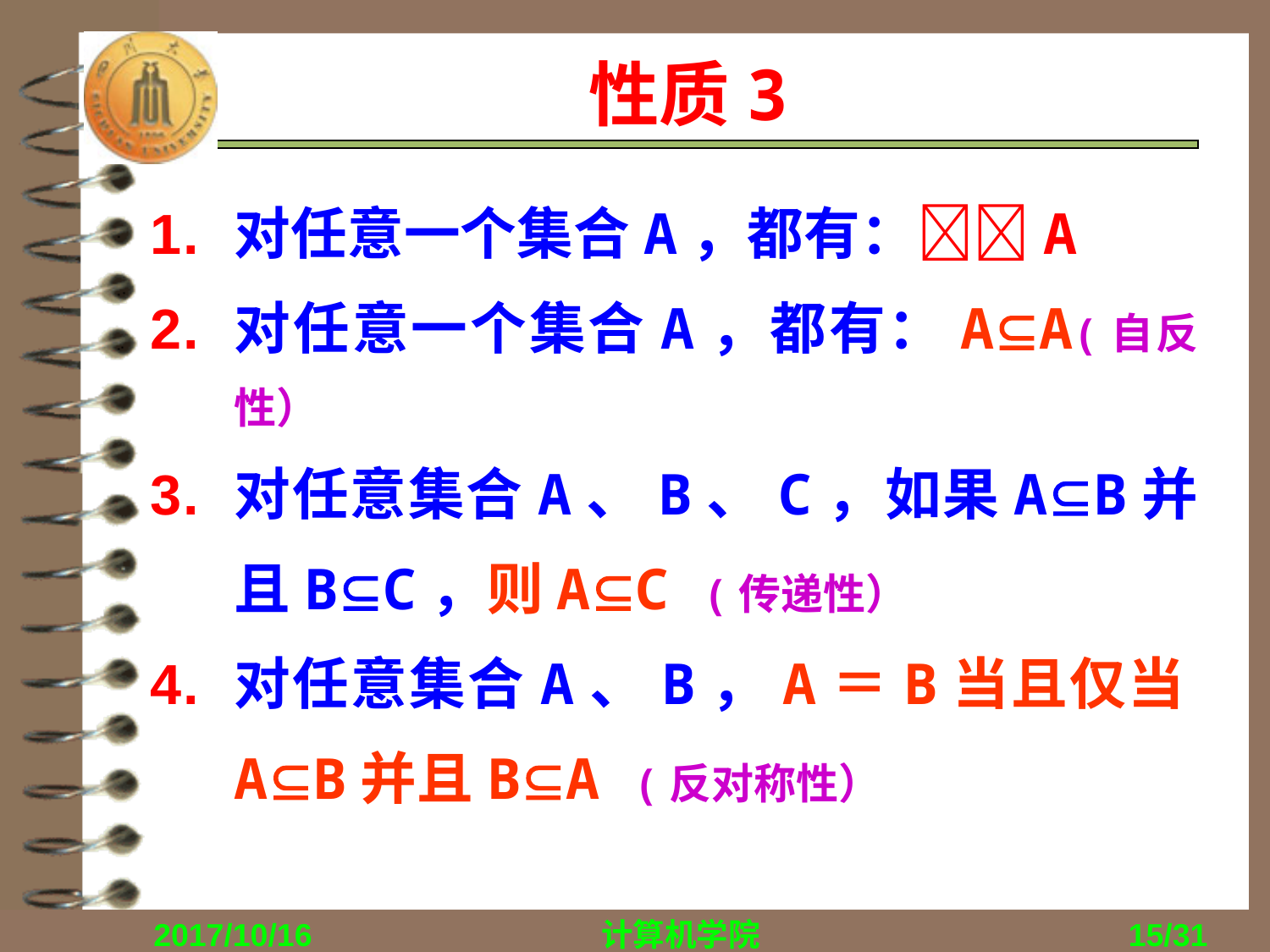

# 性质3
对任意一个集合A，都有：Φ⊆A
对任意一个集合A，都有：A⊆A(自反性）
对任意集合A、B、C，如果A⊆B并且B⊆C，则A⊆C (传递性）
对任意集合A、B，A＝B当且仅当A⊆B并且B⊆A (反对称性）
2017/10/16
计算机学院
15/31